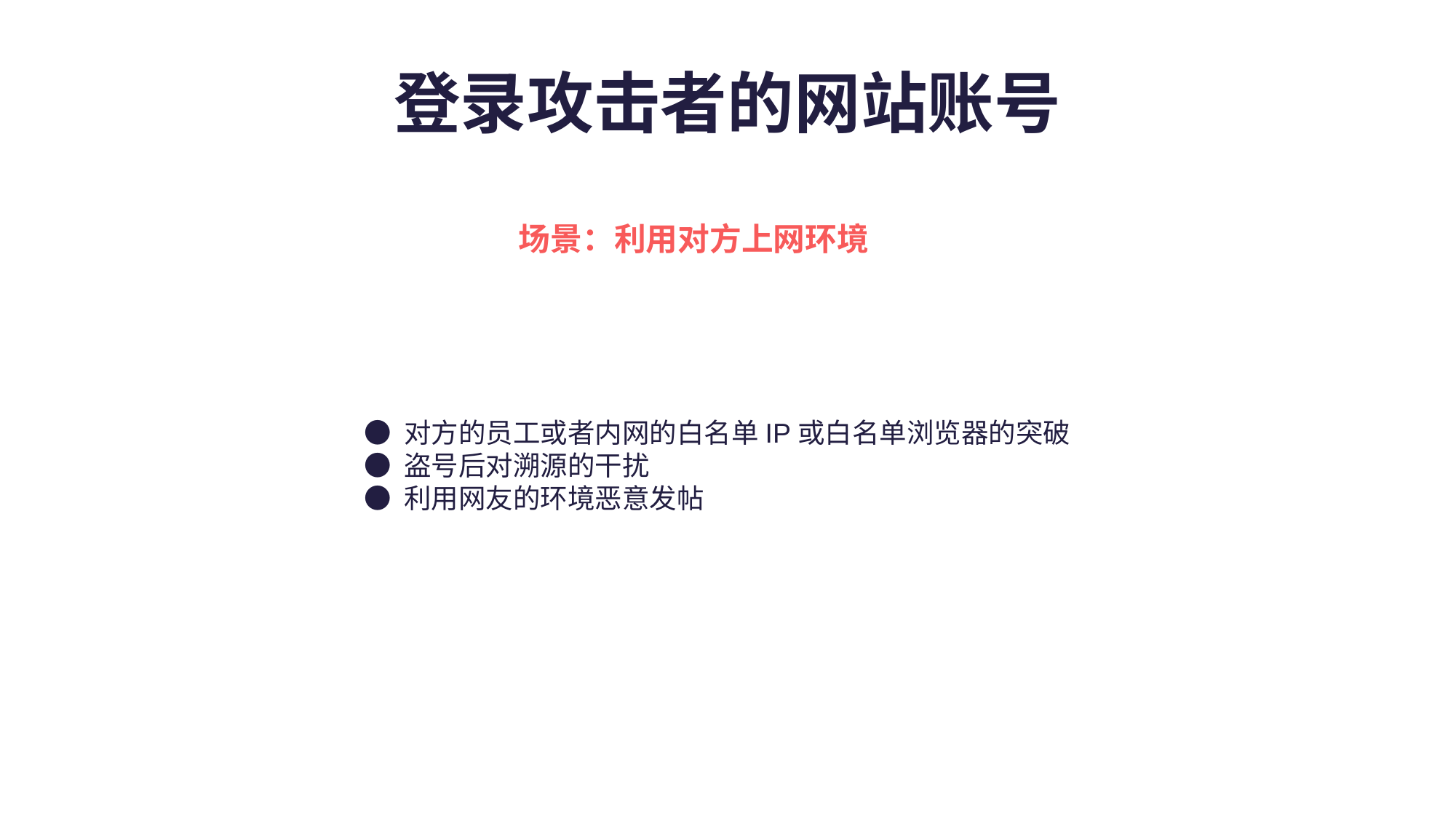

# 登录攻击者的网站账号
场景：利用对方上网环境

● 对方的员工或者内网的白名单IP或白名单浏览器的突破
● 盗号后对溯源的干扰
● 利用网友的环境恶意发帖